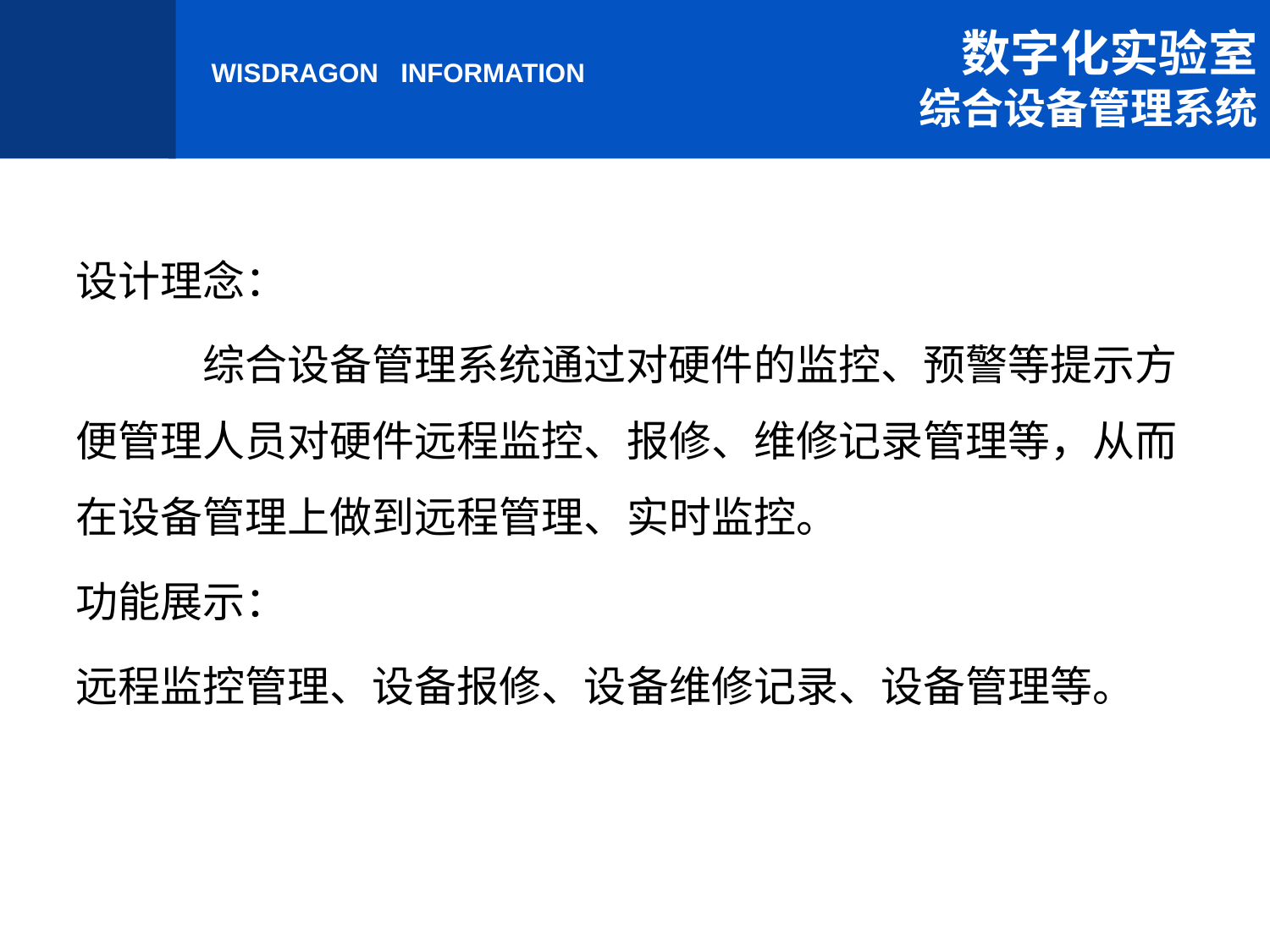

数字化实验室
综合设备管理系统
设计理念：
	综合设备管理系统通过对硬件的监控、预警等提示方便管理人员对硬件远程监控、报修、维修记录管理等，从而在设备管理上做到远程管理、实时监控。
功能展示：
远程监控管理、设备报修、设备维修记录、设备管理等。